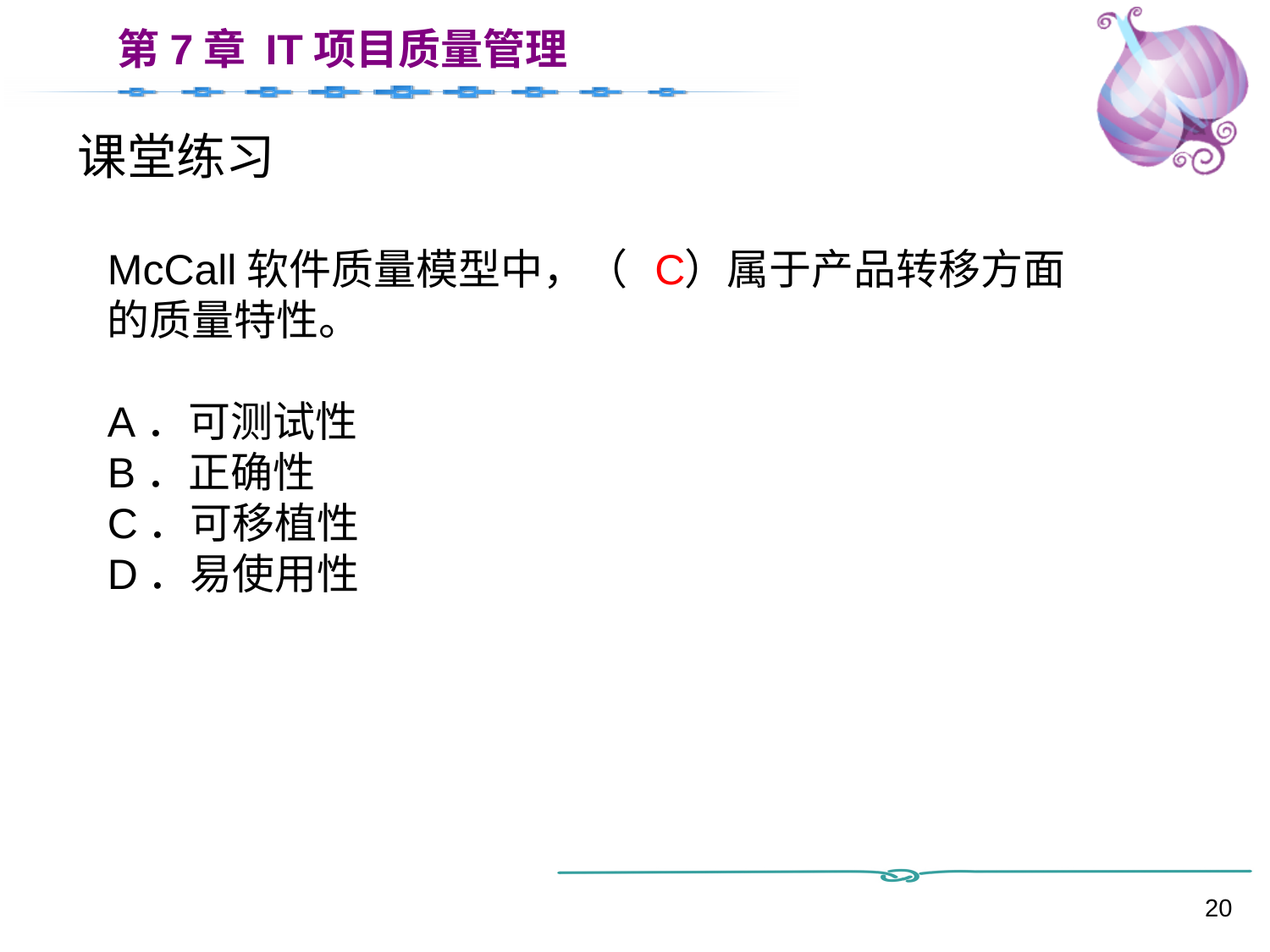

# 课堂练习
McCall软件质量模型中，（      ）属于产品转移方面的质量特性。
A．可测试性
B．正确性
C．可移植性
D．易使用性
C
20